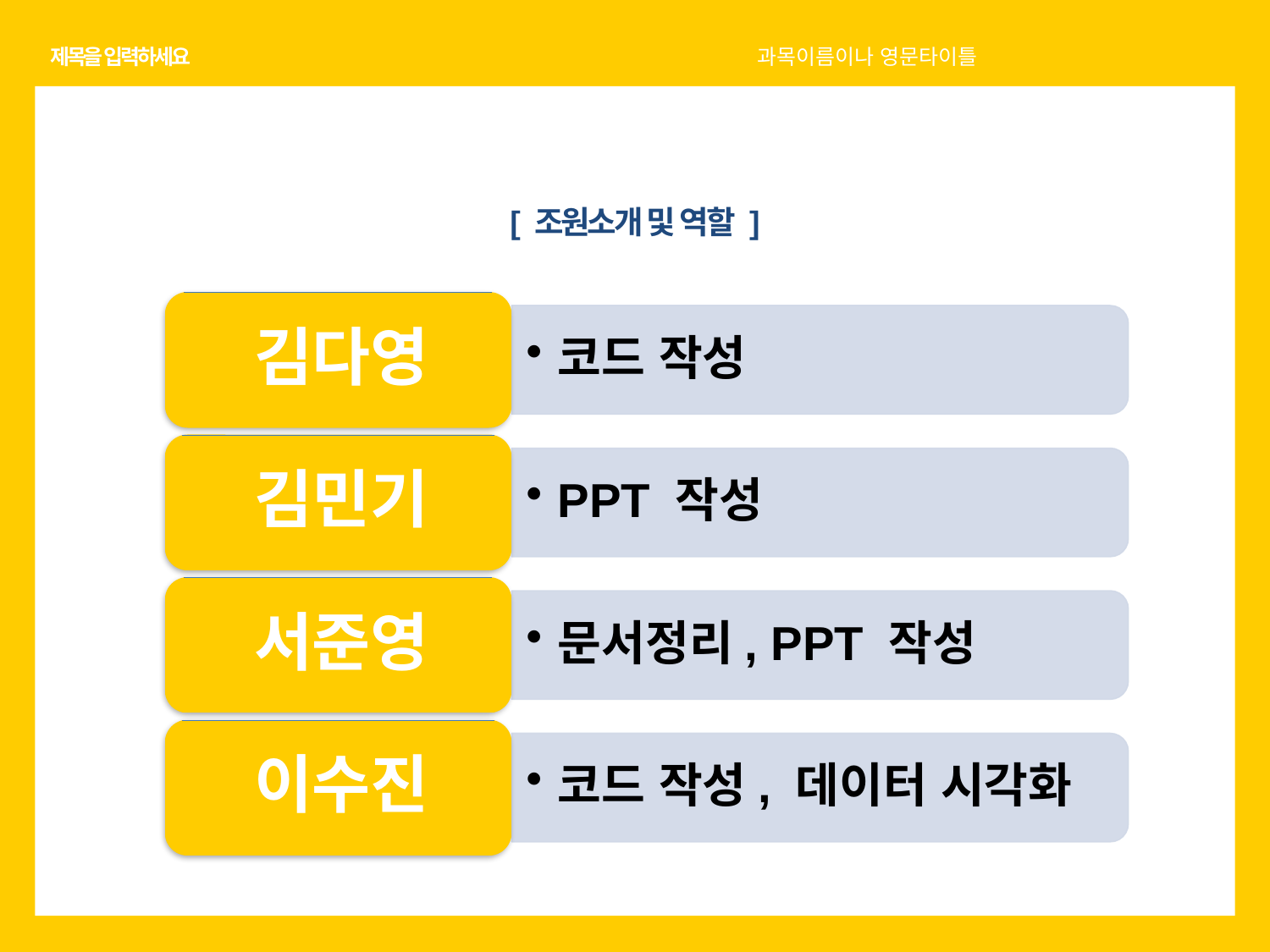

제목을 입력하세요
과목이름이나 영문타이틀

[ 조원소개 및 역할 ]
코드 작성
김다영
PPT 작성
김민기
문서정리, PPT 작성
서준영
코드 작성, 데이터 시각화
이수진